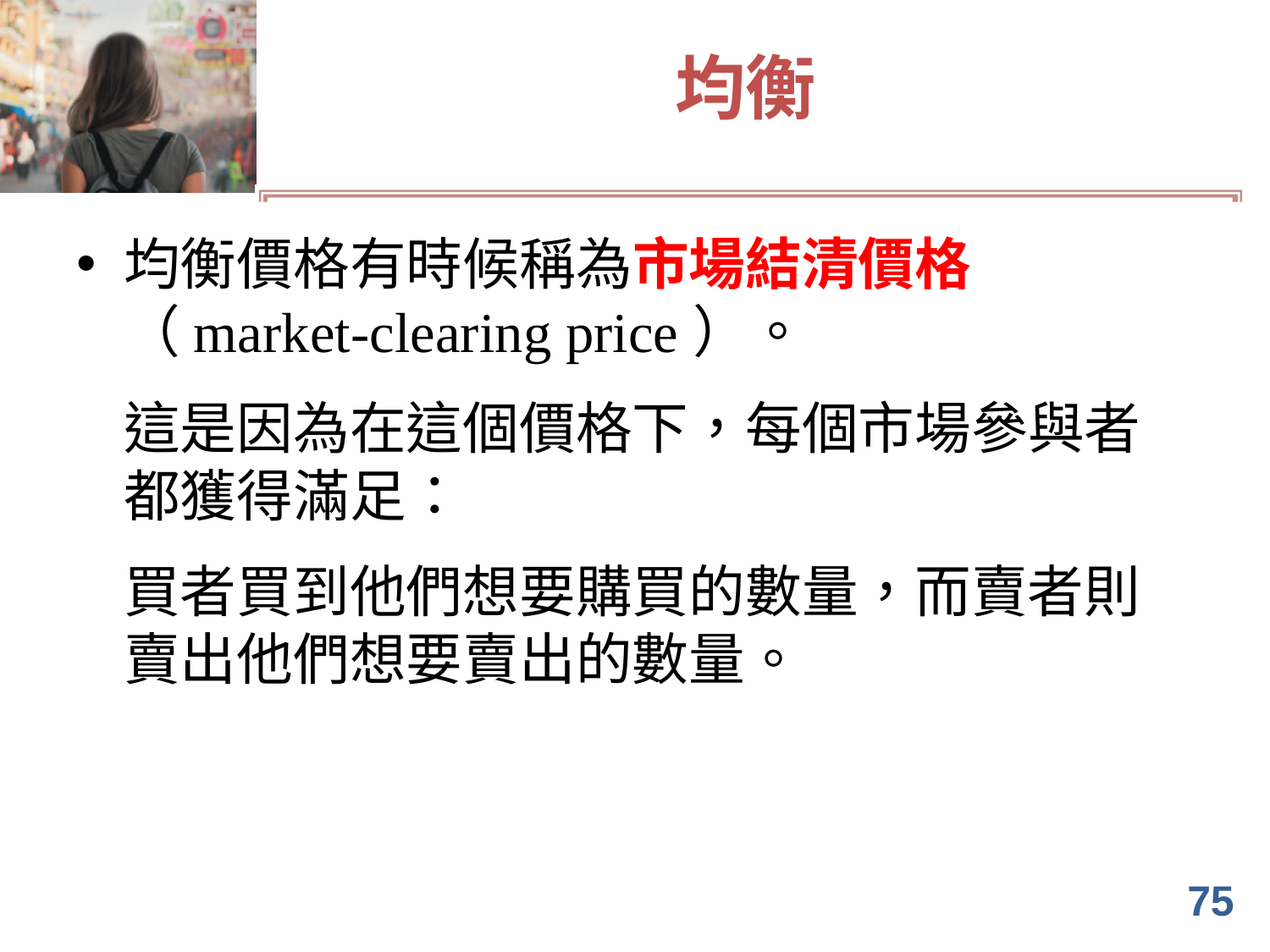

# 均衡
均衡價格有時候稱為市場結清價格 （market-clearing price）。

	這是因為在這個價格下，每個市場參與者都獲得滿足：

	買者買到他們想要購買的數量，而賣者則賣出他們想要賣出的數量。
75